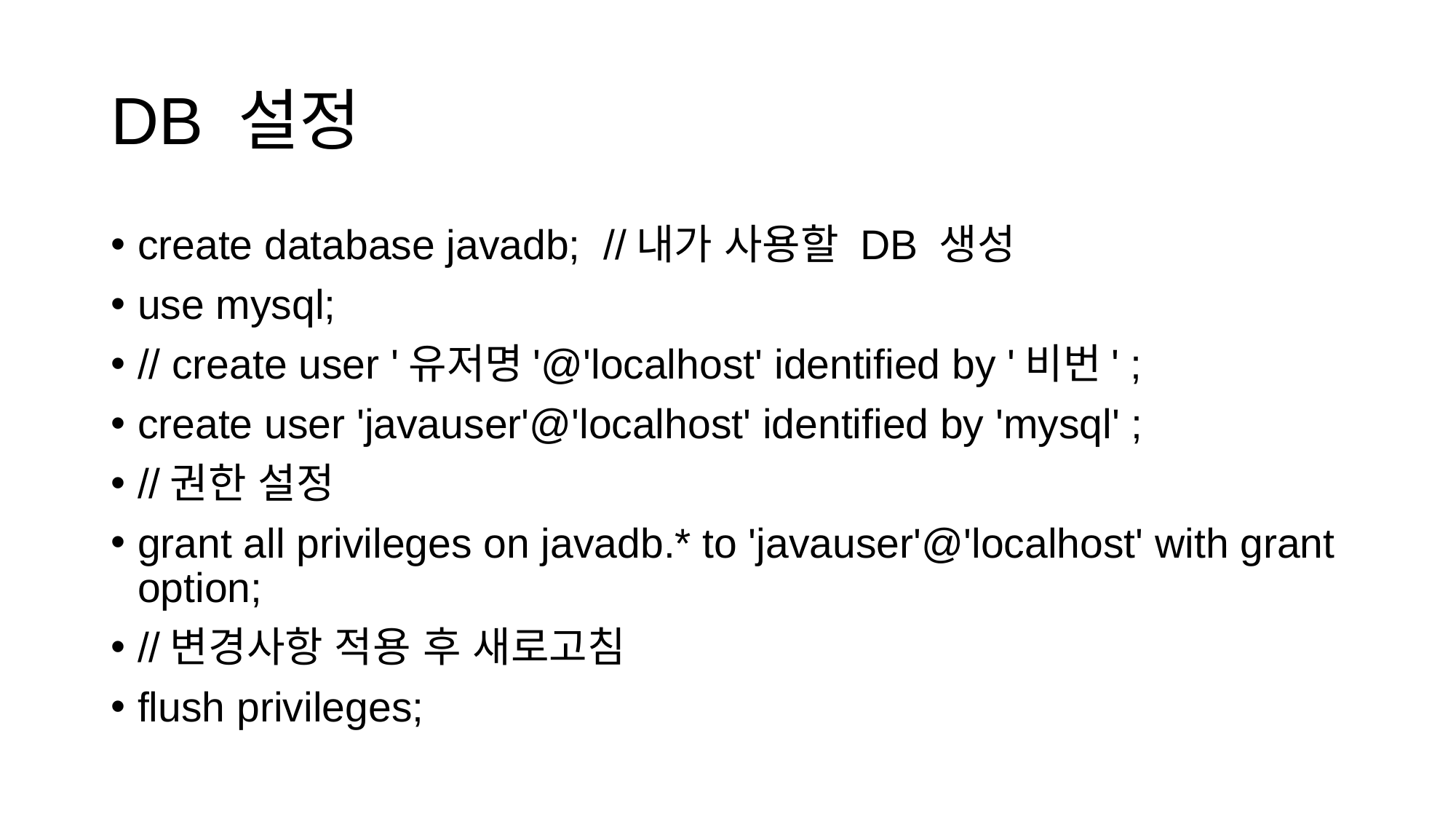

# DB 설정
create database javadb;  //내가 사용할 DB 생성
use mysql;
// create user '유저명'@'localhost' identified by '비번' ;
create user 'javauser'@'localhost' identified by 'mysql' ;
//권한 설정
grant all privileges on javadb.* to 'javauser'@'localhost' with grant option;
//변경사항 적용 후 새로고침
flush privileges;